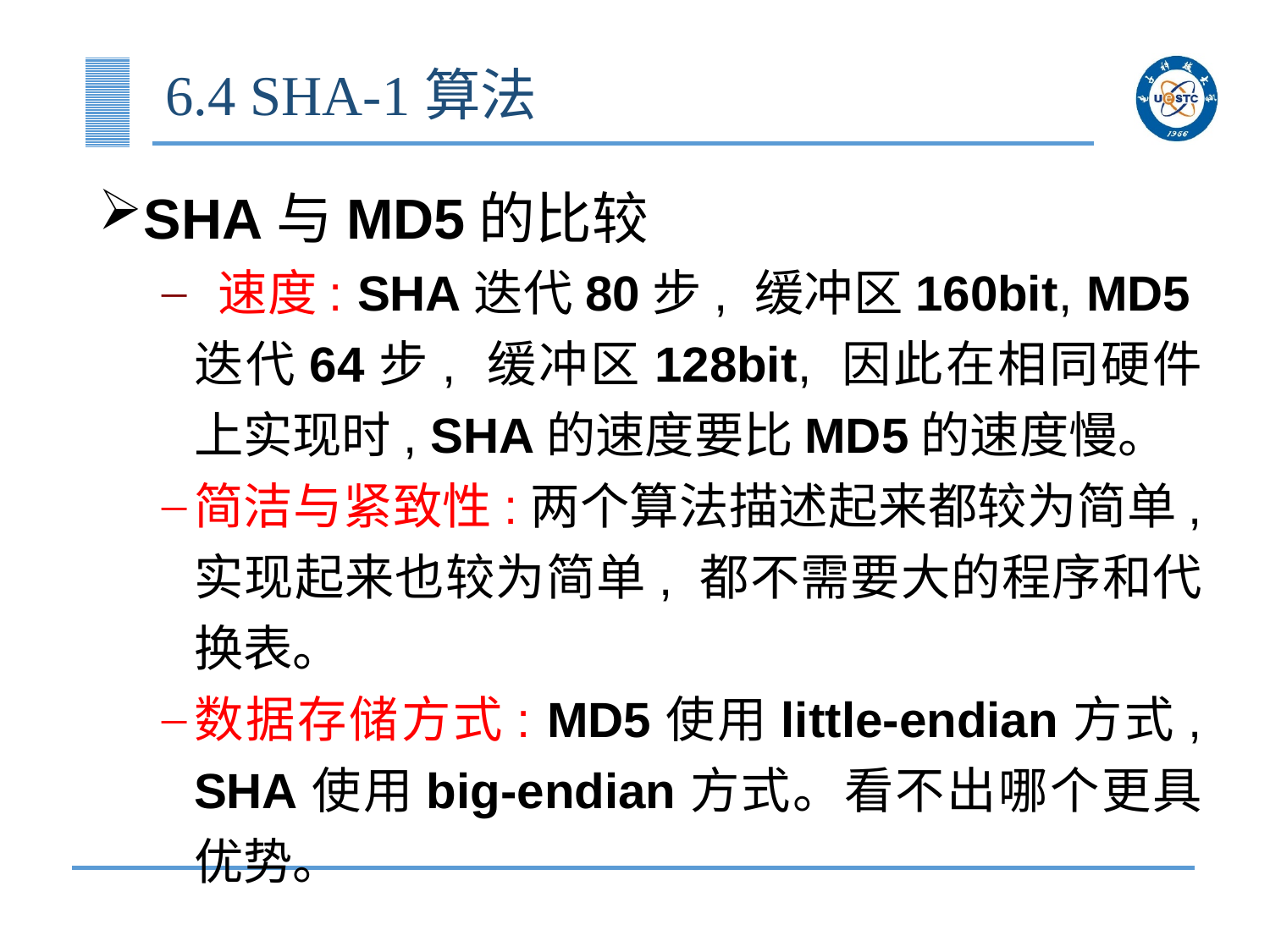

# 6.4 SHA-1算法
SHA与MD5的比较
 速度: SHA迭代80步, 缓冲区160bit, MD5迭代64步, 缓冲区128bit, 因此在相同硬件上实现时, SHA的速度要比MD5的速度慢。
简洁与紧致性:两个算法描述起来都较为简单, 实现起来也较为简单, 都不需要大的程序和代换表。
数据存储方式: MD5使用little-endian方式, SHA使用big-endian方式。看不出哪个更具优势。